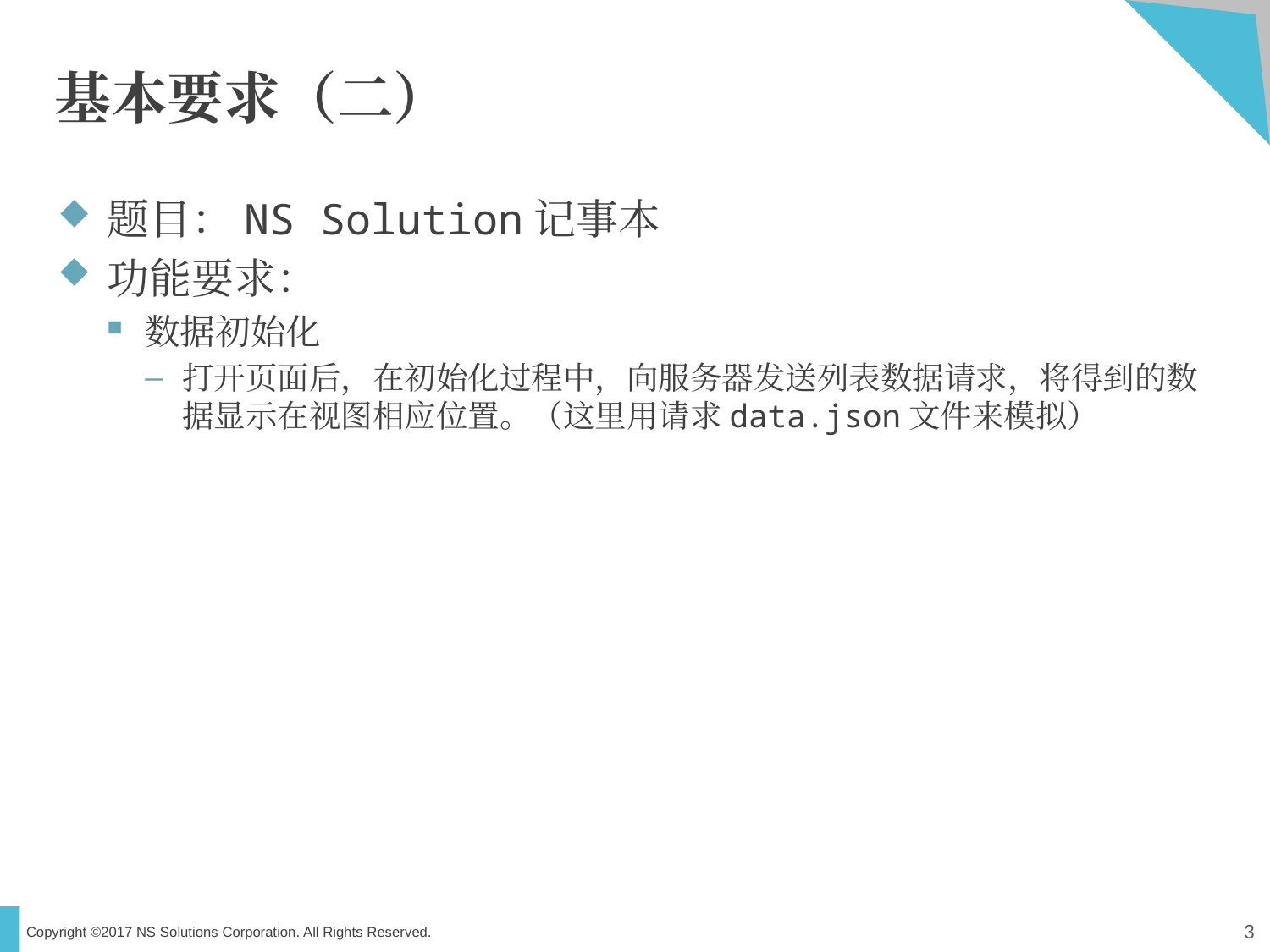

# 基本要求（二）
题目：NS Solution记事本
功能要求：
数据初始化
打开页面后，在初始化过程中，向服务器发送列表数据请求，将得到的数据显示在视图相应位置。（这里用请求data.json文件来模拟）
3